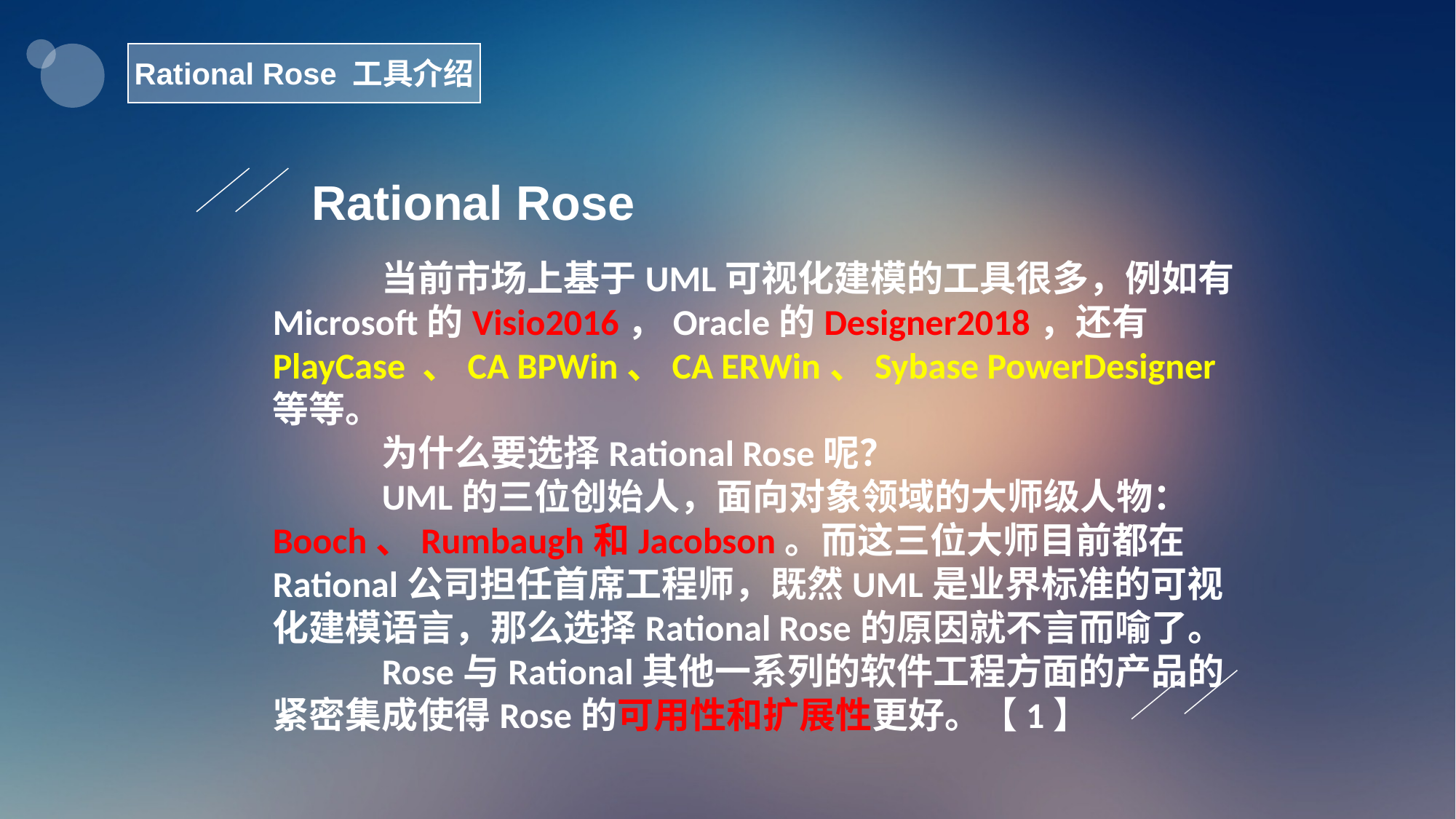

Rational Rose 工具介绍
Rational Rose

	当前市场上基于UML可视化建模的工具很多，例如有Microsoft的Visio2016，Oracle的Designer2018，还有PlayCase 、CA BPWin、CA ERWin、Sybase PowerDesigner等等。
	为什么要选择Rational Rose呢？
	UML的三位创始人，面向对象领域的大师级人物：Booch、Rumbaugh和Jacobson。而这三位大师目前都在Rational公司担任首席工程师，既然UML是业界标准的可视化建模语言，那么选择Rational Rose的原因就不言而喻了。
	Rose与Rational其他一系列的软件工程方面的产品的紧密集成使得Rose的可用性和扩展性更好。【1】